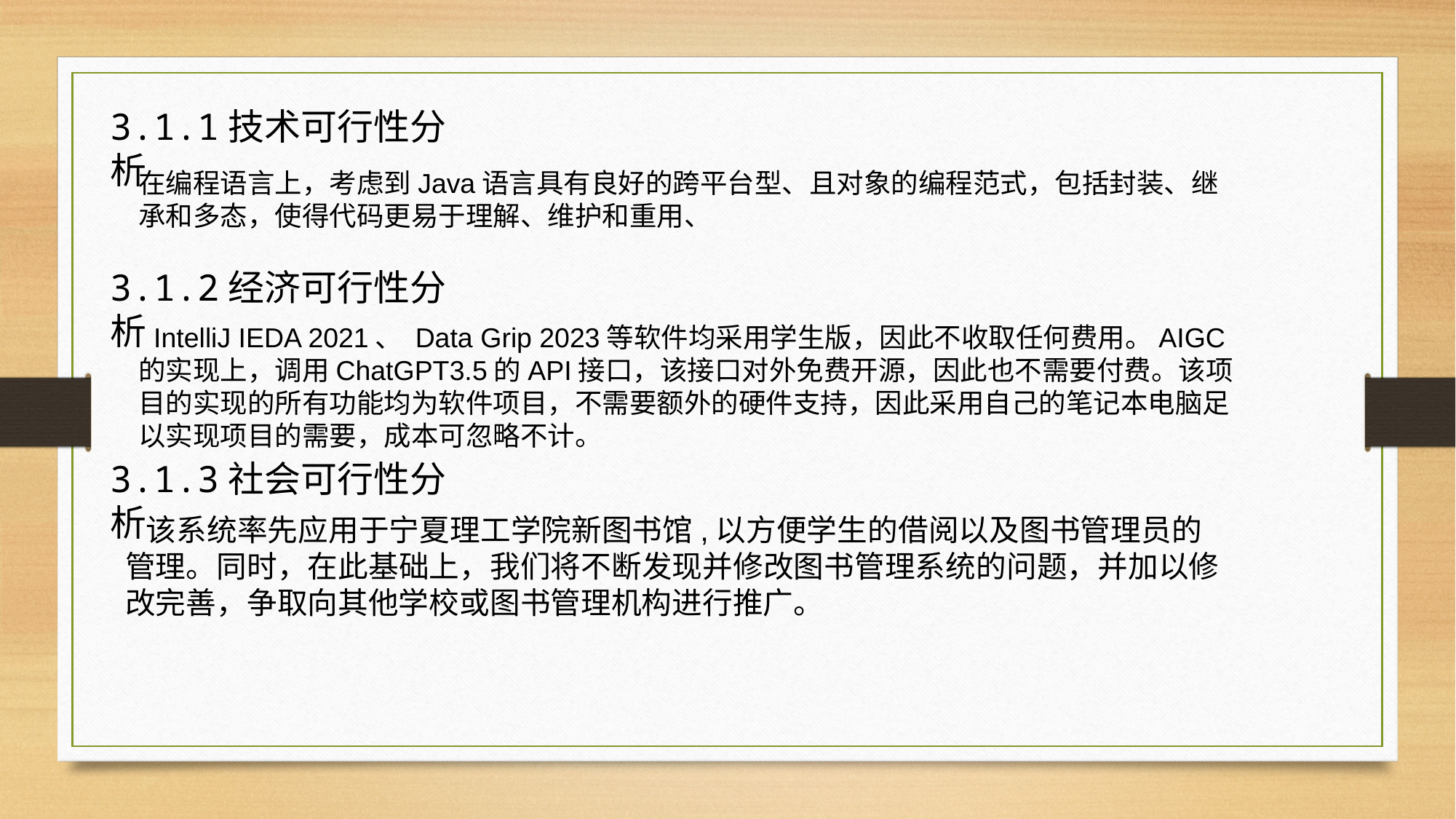

3.1.1技术可行性分析
在编程语言上，考虑到Java语言具有良好的跨平台型、且对象的编程范式，包括封装、继承和多态，使得代码更易于理解、维护和重用、
3.1.2经济可行性分析
  IntelliJ IEDA 2021、 Data Grip 2023等软件均采用学生版，因此不收取任何费用。AIGC的实现上，调用ChatGPT3.5的API接口，该接口对外免费开源，因此也不需要付费。该项目的实现的所有功能均为软件项目，不需要额外的硬件支持，因此采用自己的笔记本电脑足以实现项目的需要，成本可忽略不计。

3.1.3社会可行性分析
  该系统率先应用于宁夏理工学院新图书馆,以方便学生的借阅以及图书管理员的管理。同时，在此基础上，我们将不断发现并修改图书管理系统的问题，并加以修改完善，争取向其他学校或图书管理机构进行推广。